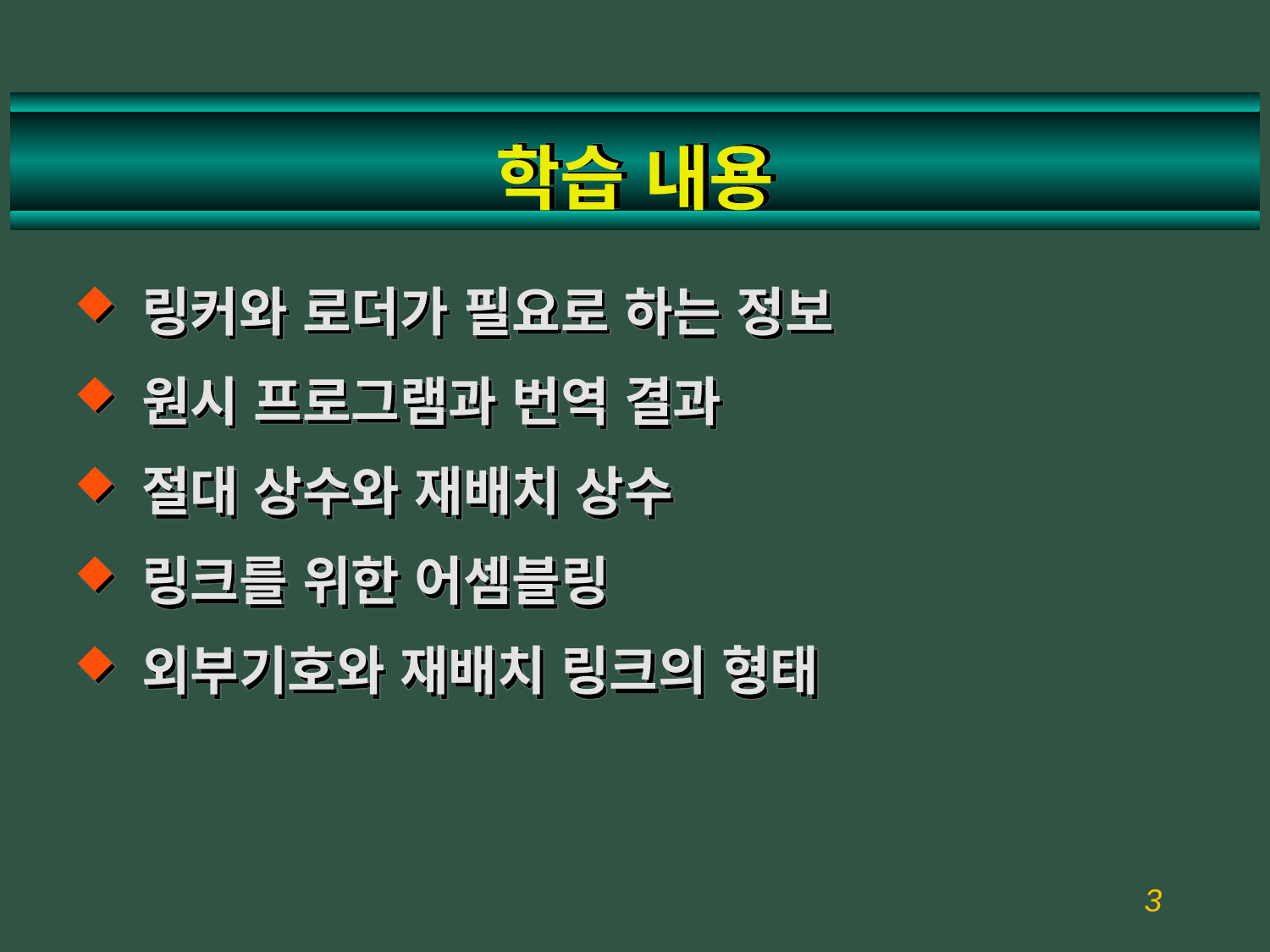

# 학습 내용
링커와 로더가 필요로 하는 정보
원시 프로그램과 번역 결과
절대 상수와 재배치 상수
링크를 위한 어셈블링
외부기호와 재배치 링크의 형태
3